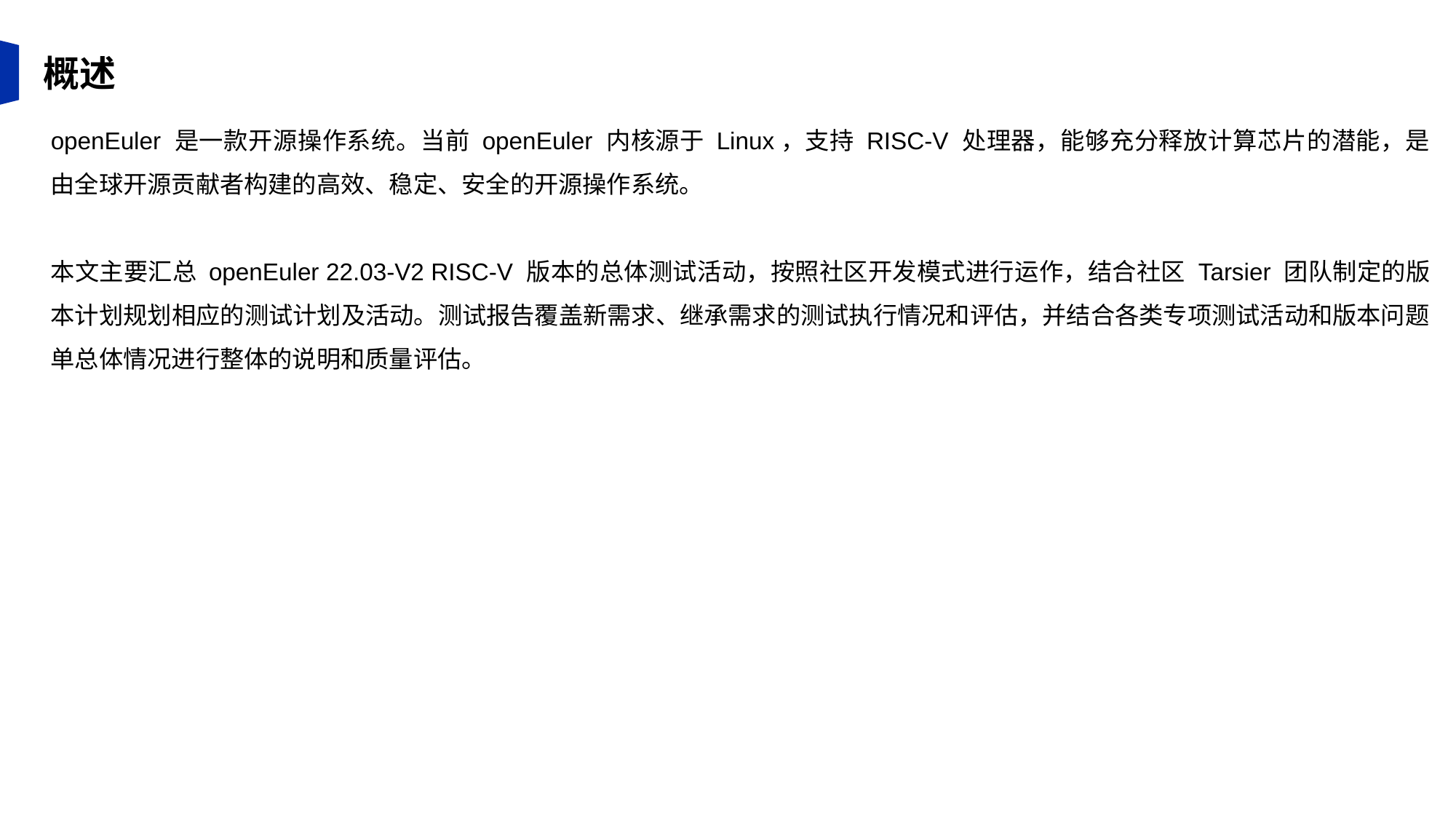

概述

openEuler 是一款开源操作系统。当前 openEuler 内核源于 Linux，支持 RISC-V 处理器，能够充分释放计算芯片的潜能，是由全球开源贡献者构建的高效、稳定、安全的开源操作系统。

本文主要汇总 openEuler 22.03-V2 RISC-V 版本的总体测试活动，按照社区开发模式进行运作，结合社区 Tarsier 团队制定的版本计划规划相应的测试计划及活动。测试报告覆盖新需求、继承需求的测试执行情况和评估，并结合各类专项测试活动和版本问题单总体情况进行整体的说明和质量评估。